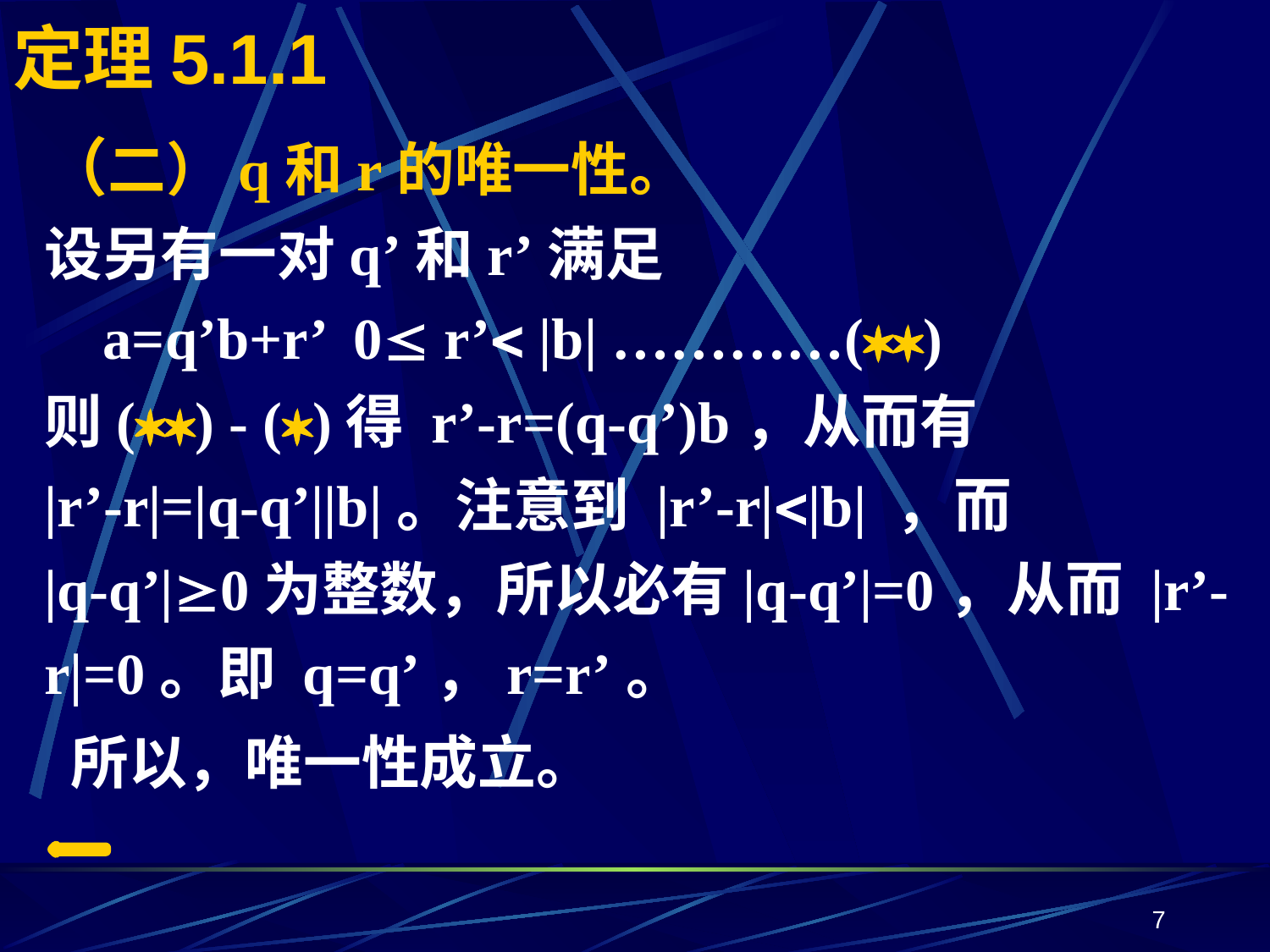

# 定理5.1.1
（二）q和r的唯一性。
设另有一对q’和r’满足
    a=q’b+r’  0≤ r’< |b| …………(∗∗)
则(∗∗) - (∗)得 r’-r=(q-q’)b，从而有
|r’-r|=|q-q’||b|。注意到 |r’-r|<|b| ，而
|q-q’|≥0为整数，所以必有|q-q’|=0，从而 |r’-r|=0。即 q=q’，r=r’。
  所以，唯一性成立。

7